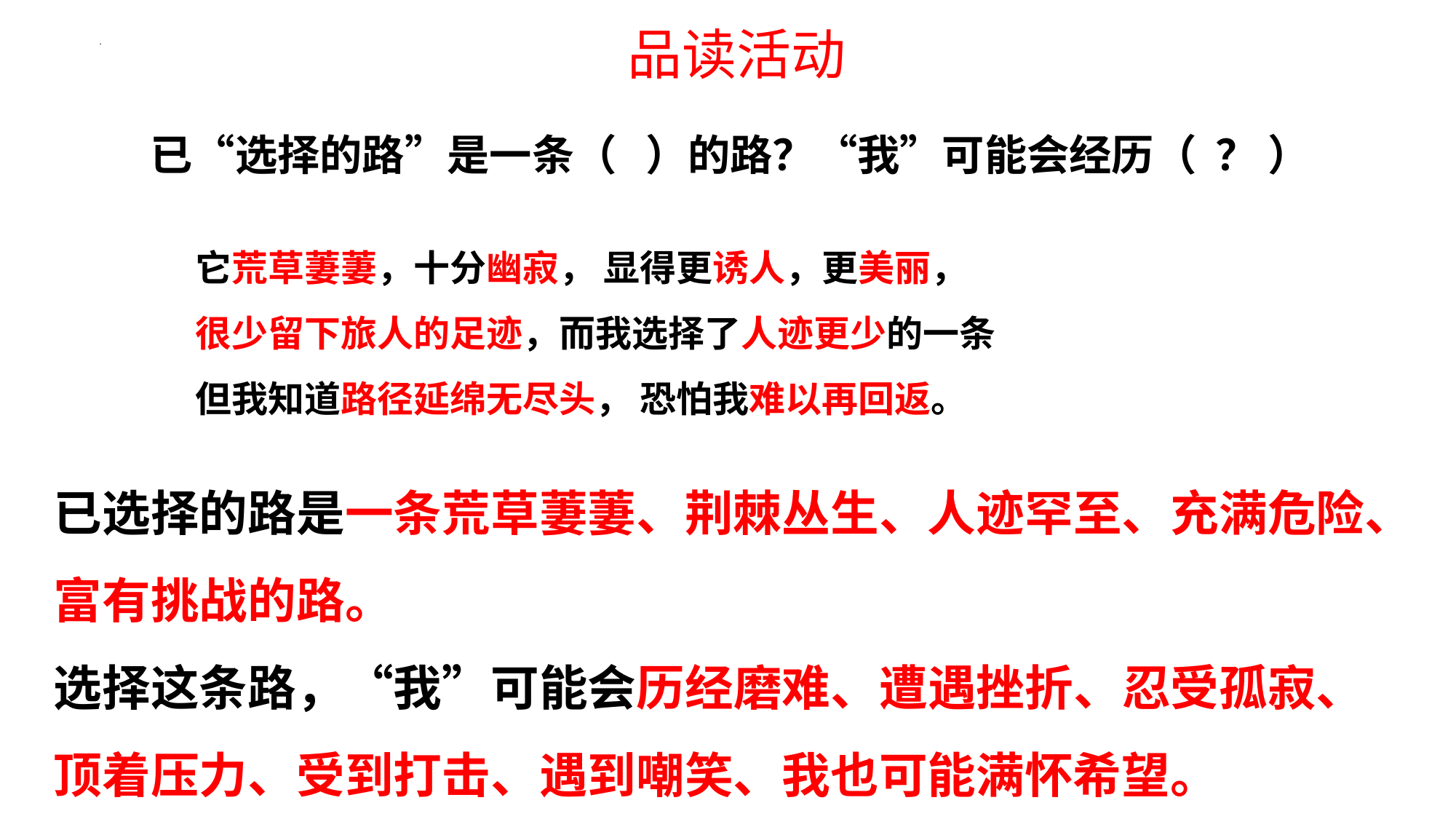

# 品读活动
已“选择的路”是一条（   ）的路？“我”可能会经历（  ？ ）
它荒草萋萋，十分幽寂， 显得更诱人，更美丽，
很少留下旅人的足迹，而我选择了人迹更少的一条
但我知道路径延绵无尽头， 恐怕我难以再回返。

已选择的路是一条荒草萋萋、荆棘丛生、人迹罕至、充满危险、富有挑战的路。
选择这条路，“我”可能会历经磨难、遭遇挫折、忍受孤寂、顶着压力、受到打击、遇到嘲笑、我也可能满怀希望。